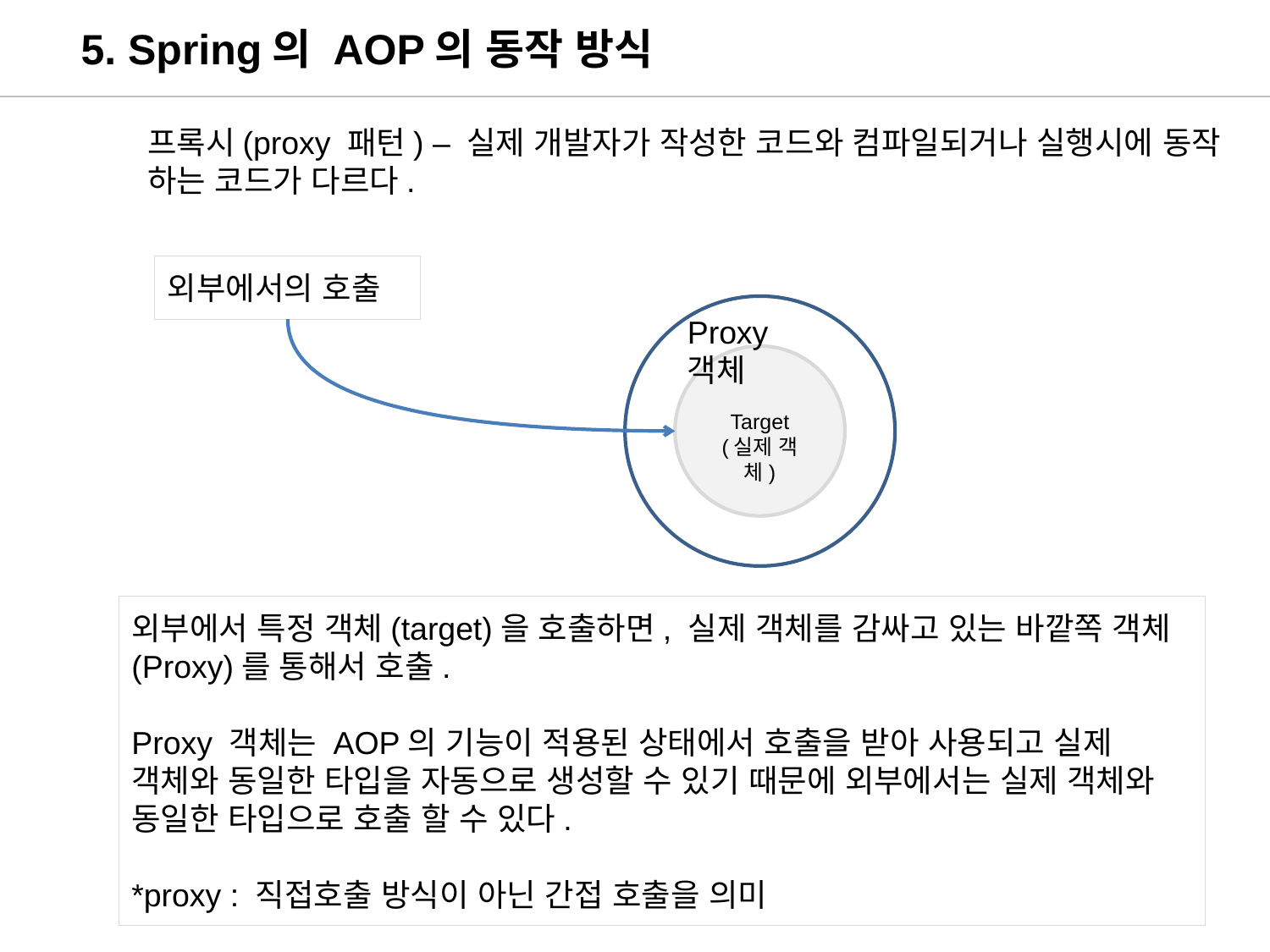

5. Spring의 AOP의 동작 방식
프록시(proxy 패턴) – 실제 개발자가 작성한 코드와 컴파일되거나 실행시에 동작 하는 코드가 다르다.
외부에서의 호출

Proxy 객체

Target
(실제 객체)
외부에서 특정 객체(target)을 호출하면, 실제 객체를 감싸고 있는 바깥쪽 객체(Proxy)를 통해서 호출.

Proxy 객체는 AOP의 기능이 적용된 상태에서 호출을 받아 사용되고 실제 객체와 동일한 타입을 자동으로 생성할 수 있기 때문에 외부에서는 실제 객체와 동일한 타입으로 호출 할 수 있다.

*proxy : 직접호출 방식이 아닌 간접 호출을 의미